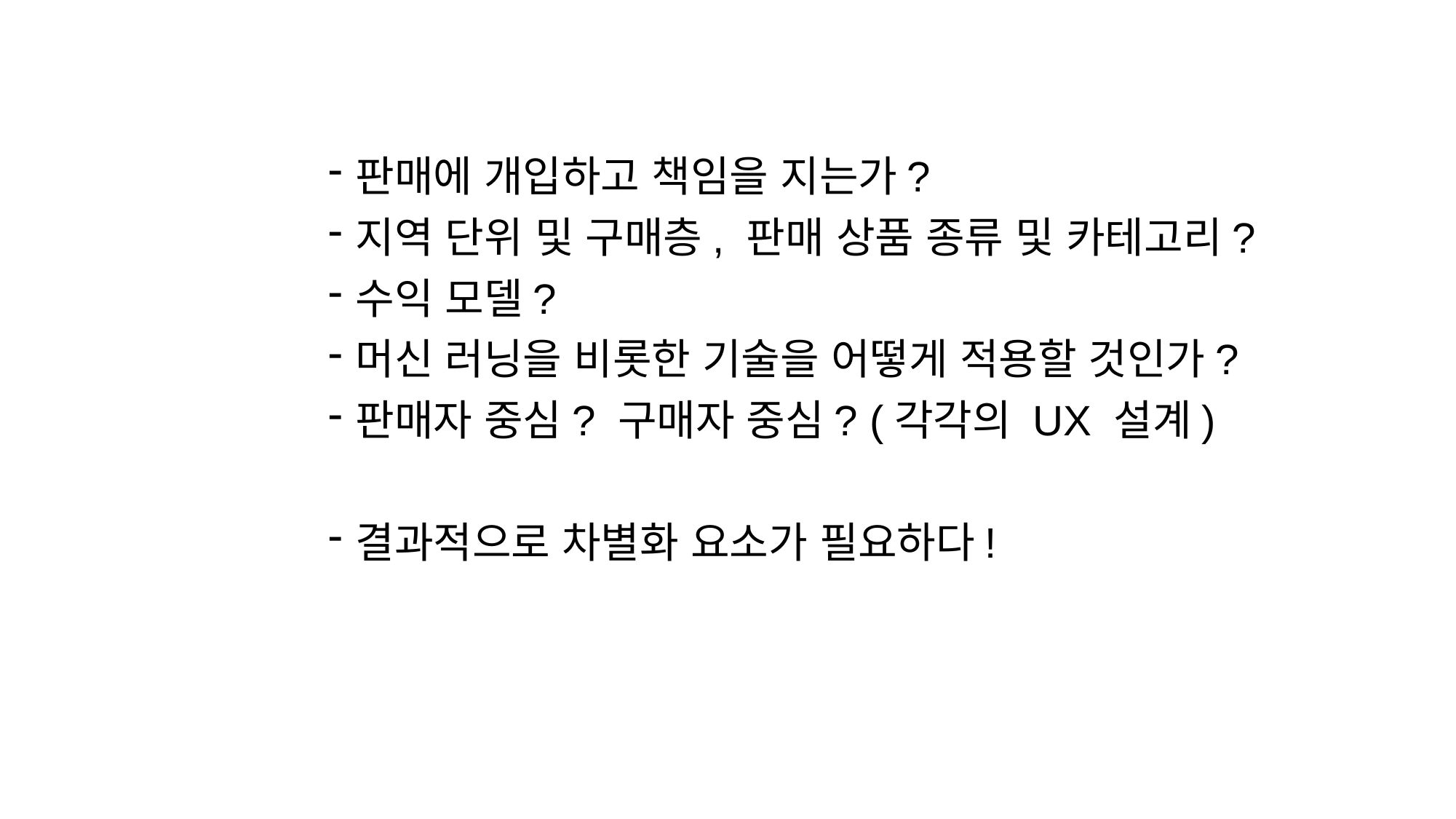

판매에 개입하고 책임을 지는가?
지역 단위 및 구매층, 판매 상품 종류 및 카테고리?
수익 모델?
머신 러닝을 비롯한 기술을 어떻게 적용할 것인가?
판매자 중심? 구매자 중심? (각각의 UX 설계)

결과적으로 차별화 요소가 필요하다!